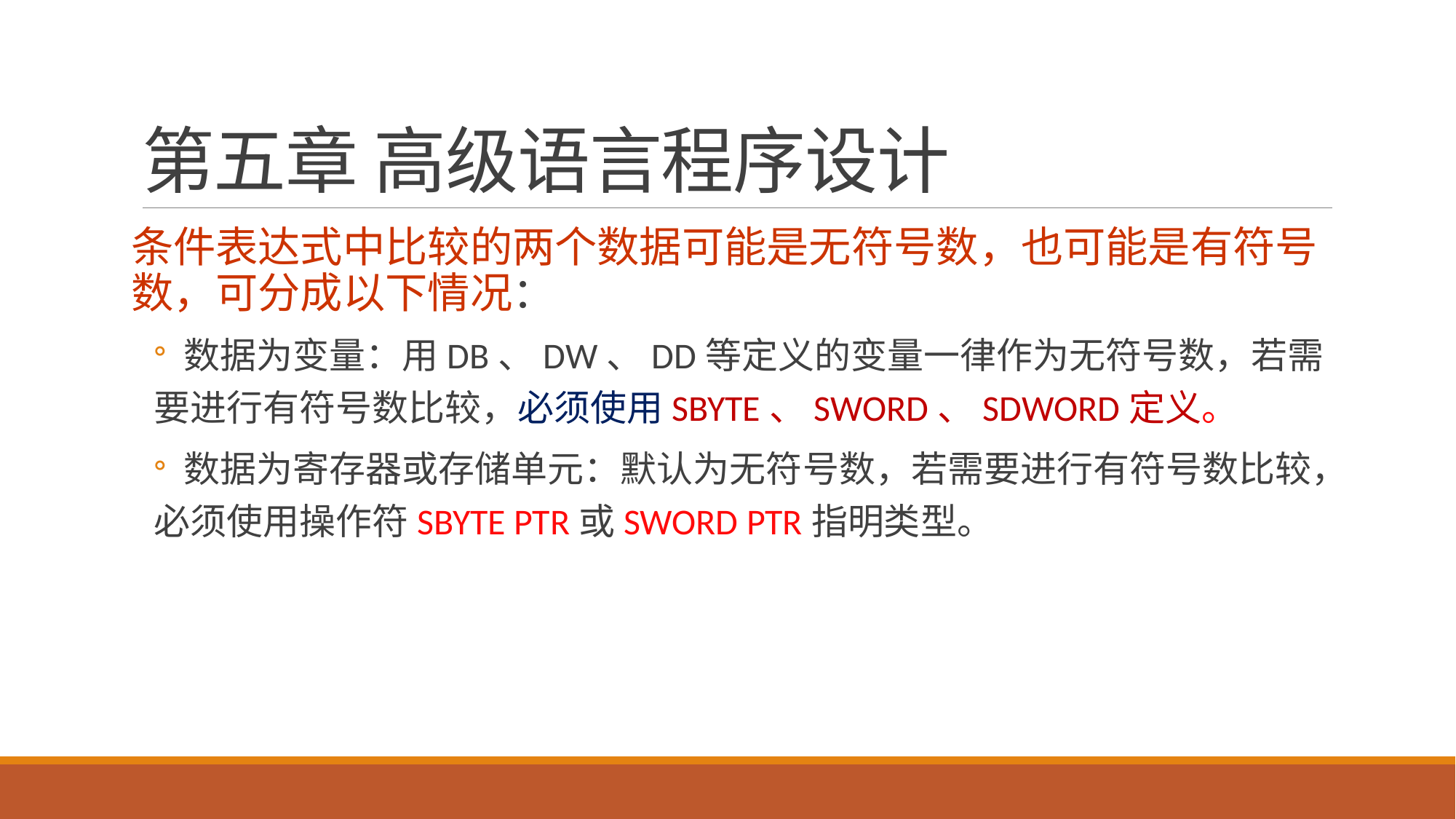

# 第五章 高级语言程序设计
条件表达式中比较的两个数据可能是无符号数，也可能是有符号数，可分成以下情况：
 数据为变量：用DB、DW、DD等定义的变量一律作为无符号数，若需要进行有符号数比较，必须使用SBYTE、SWORD、SDWORD定义。
 数据为寄存器或存储单元：默认为无符号数，若需要进行有符号数比较，必须使用操作符SBYTE PTR或SWORD PTR指明类型。